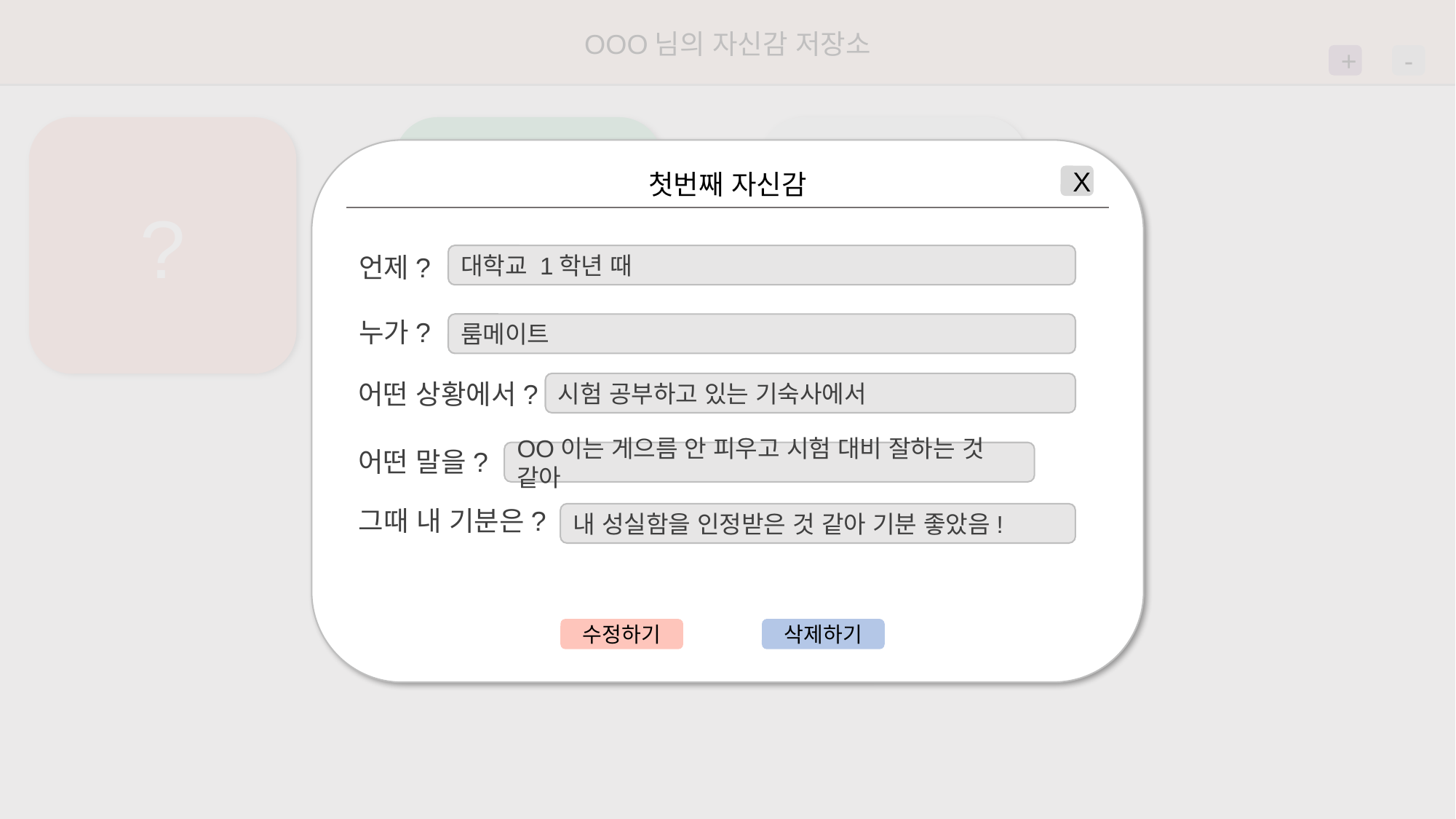

OOO님의 자신감 저장소
+
-
?
?
+

첫번째 자신감
X
언제?
대학교 1학년 때
누가?
룸메이트
어떤 상황에서?
시험 공부하고 있는 기숙사에서
어떤 말을?
OO이는 게으름 안 피우고 시험 대비 잘하는 것 같아
그때 내 기분은?
내 성실함을 인정받은 것 같아 기분 좋았음!
수정하기
삭제하기